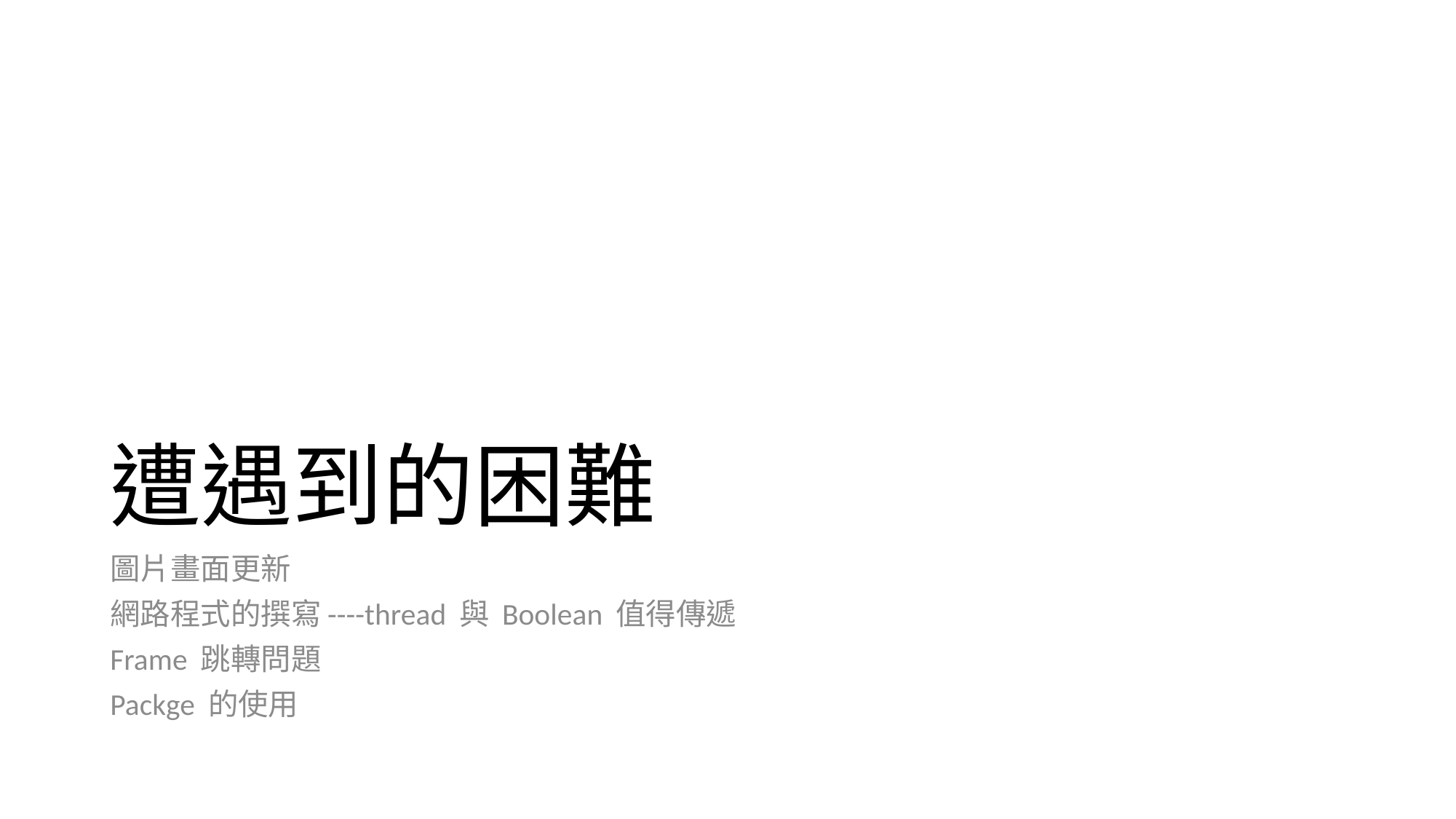

# 遭遇到的困難
圖片畫面更新
網路程式的撰寫----thread 與 Boolean 值得傳遞
Frame 跳轉問題
Packge 的使用